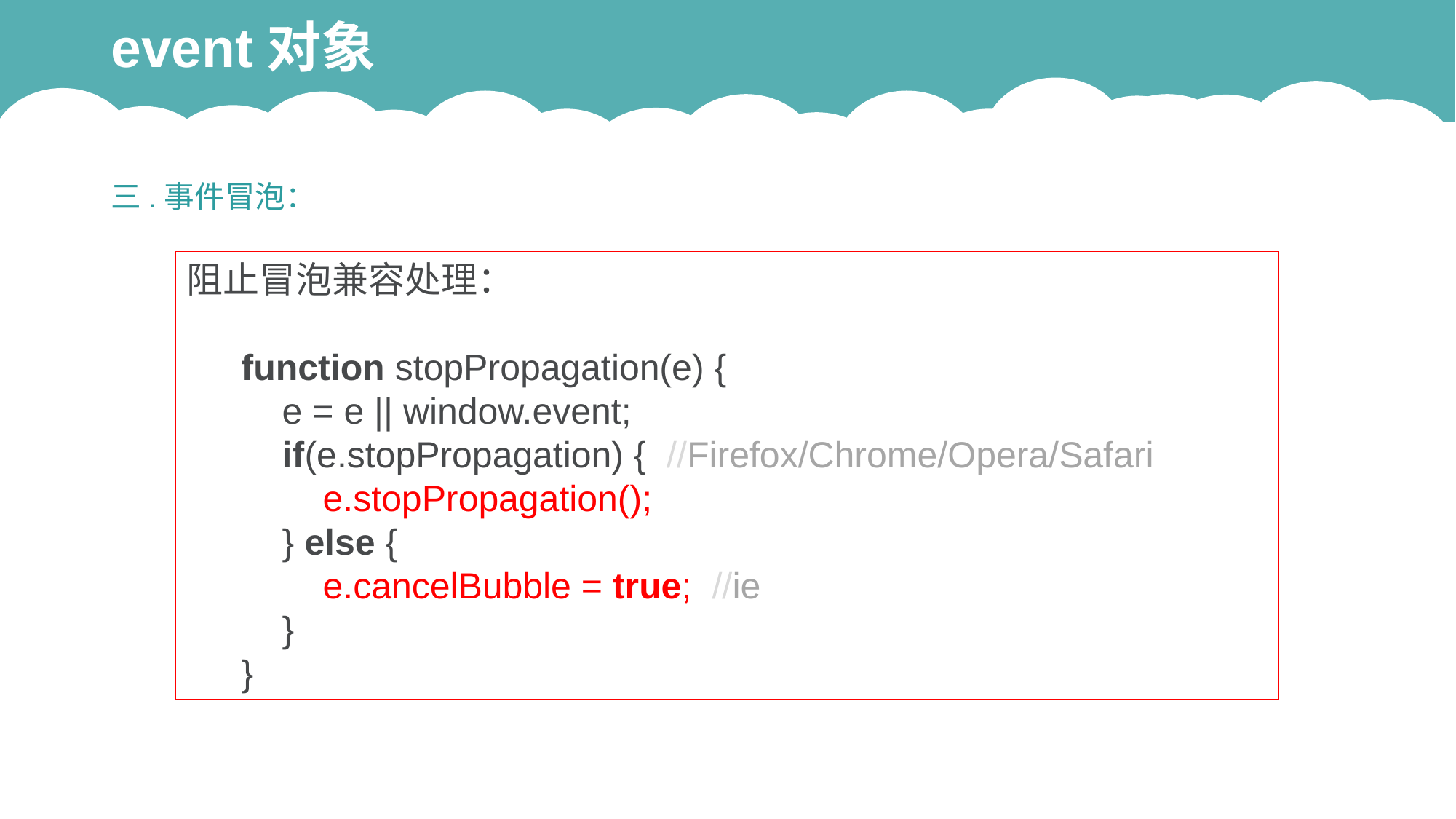

# event对象
三.事件冒泡：
阻止冒泡兼容处理：

function stopPropagation(e) {
    e = e || window.event;
    if(e.stopPropagation) {  //Firefox/Chrome/Opera/Safari
        e.stopPropagation();
    } else {
        e.cancelBubble = true;  //ie
    }
}